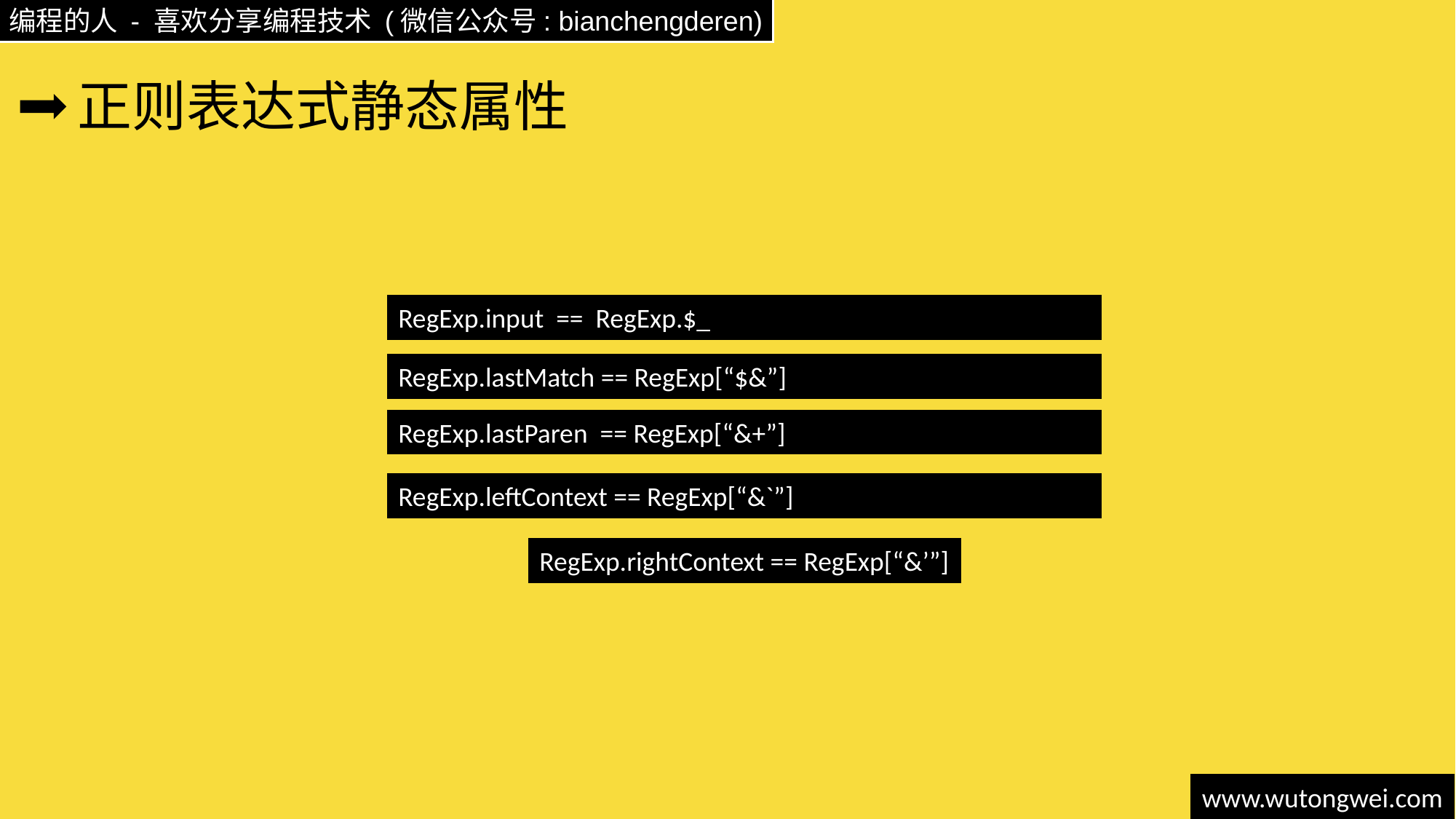

# 正则表达式静态属性
RegExp.input  ==  RegExp.$_
RegExp.lastMatch == RegExp[“$&”]
RegExp.lastParen  == RegExp[“&+”]
RegExp.leftContext == RegExp[“&`”]
RegExp.rightContext == RegExp[“&’”]